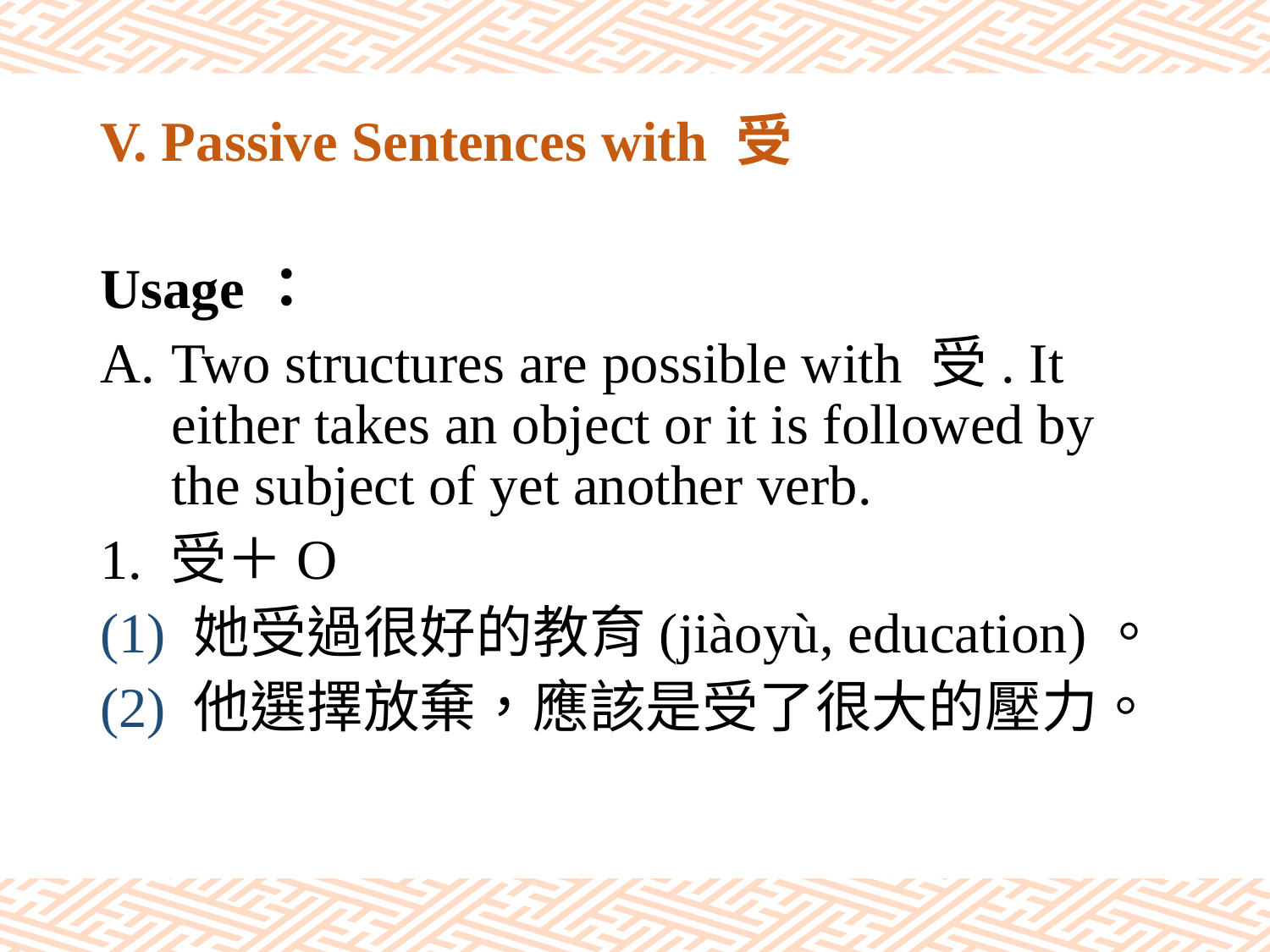

# V. Passive Sentences with 受
Usage：
Two structures are possible with 受. It either takes an object or it is followed by the subject of yet another verb.
1. 受＋O
(1) 她受過很好的教育(jiàoyù, education)。
(2) 他選擇放棄，應該是受了很大的壓力。